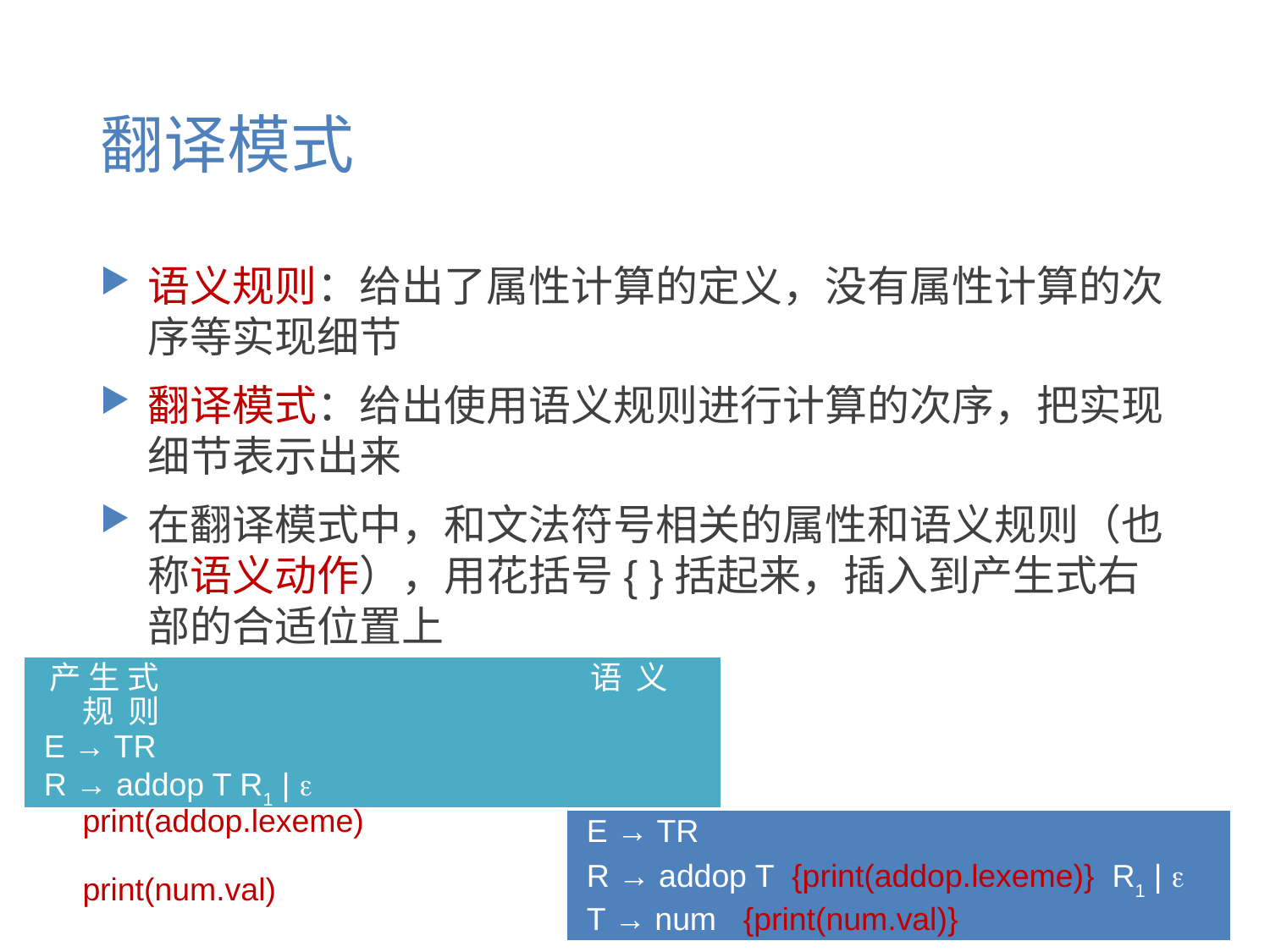

# 翻译模式
语义规则：给出了属性计算的定义，没有属性计算的次序等实现细节
翻译模式：给出使用语义规则进行计算的次序，把实现细节表示出来
在翻译模式中，和文法符号相关的属性和语义规则（也称语义动作），用花括号{ }括起来，插入到产生式右部的合适位置上
 产 生 式     				语  义  规  则
 E → TR
 R → addop T R1 | ε 	 	print(addop.lexeme)
 T → num   				print(num.val)
 E → TR
 R → addop T  {print(addop.lexeme)}  R1 | ε
 T → num   {print(num.val)}